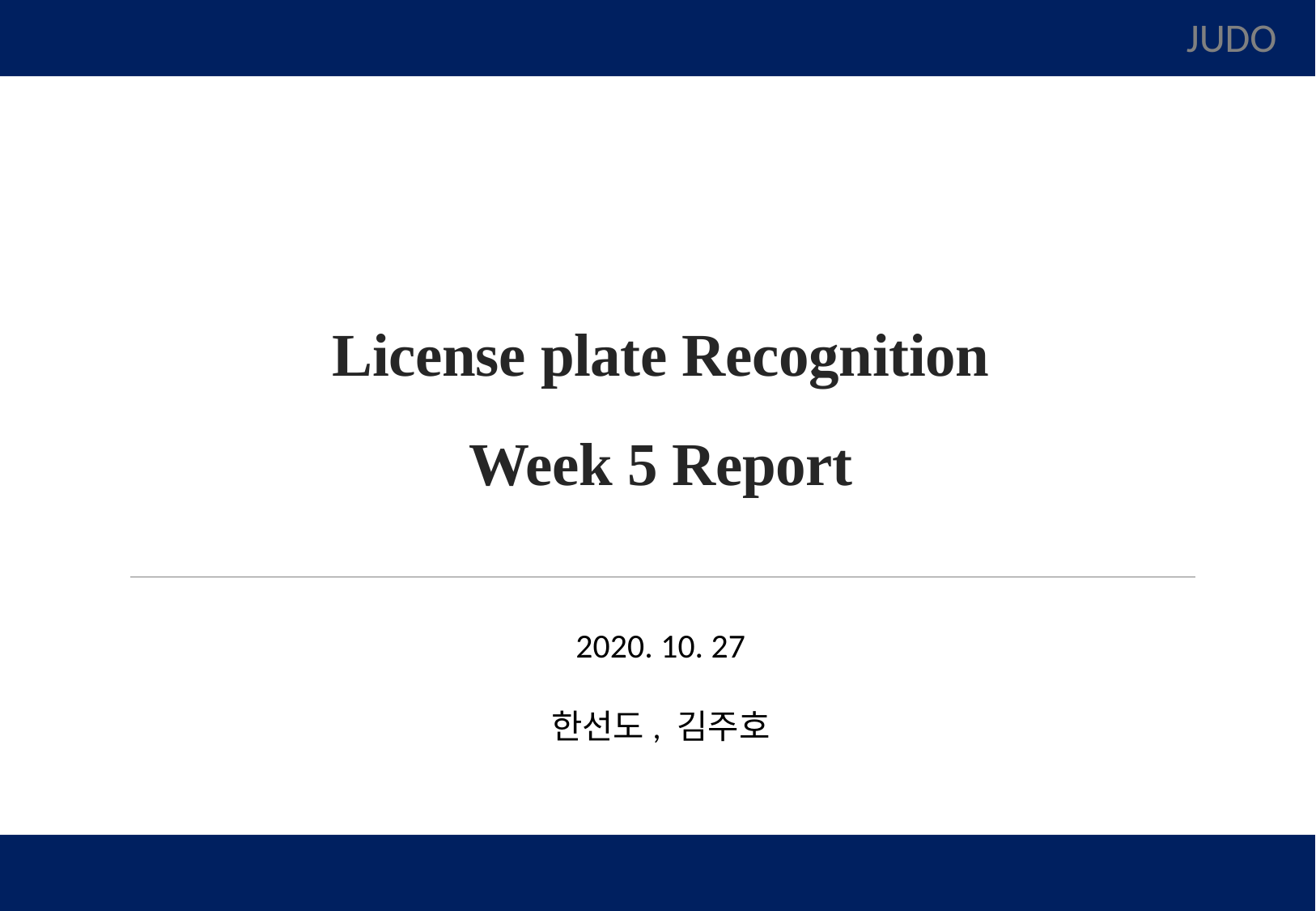

JUDO
# License plate Recognition Week 5 Report
2020. 10. 27

한선도, 김주호